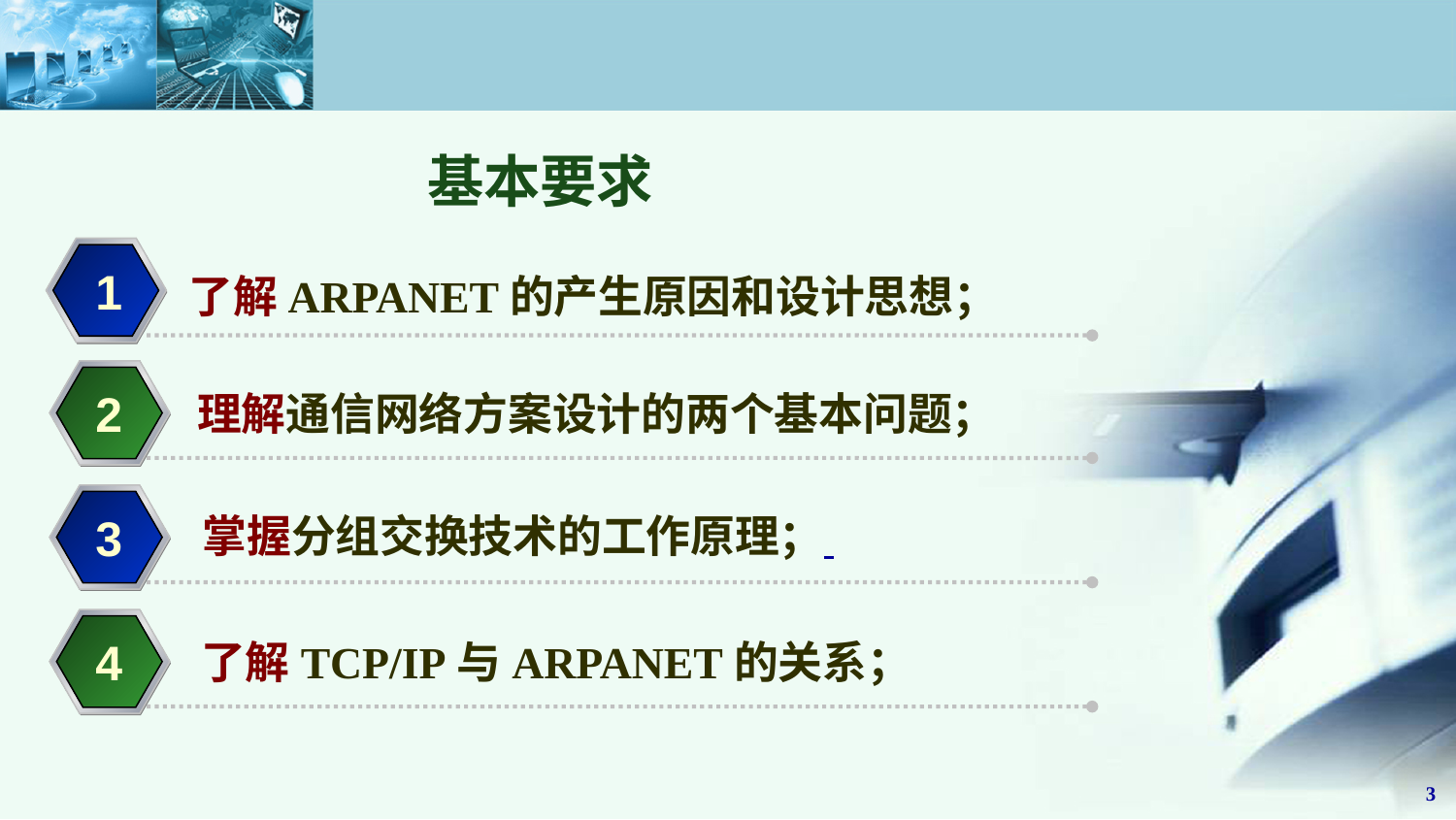

基本要求

1
 了解ARPANET的产生原因和设计思想；

2
 理解通信网络方案设计的两个基本问题；

3
 掌握分组交换技术的工作原理；

4
 了解TCP/IP与ARPANET的关系；

3